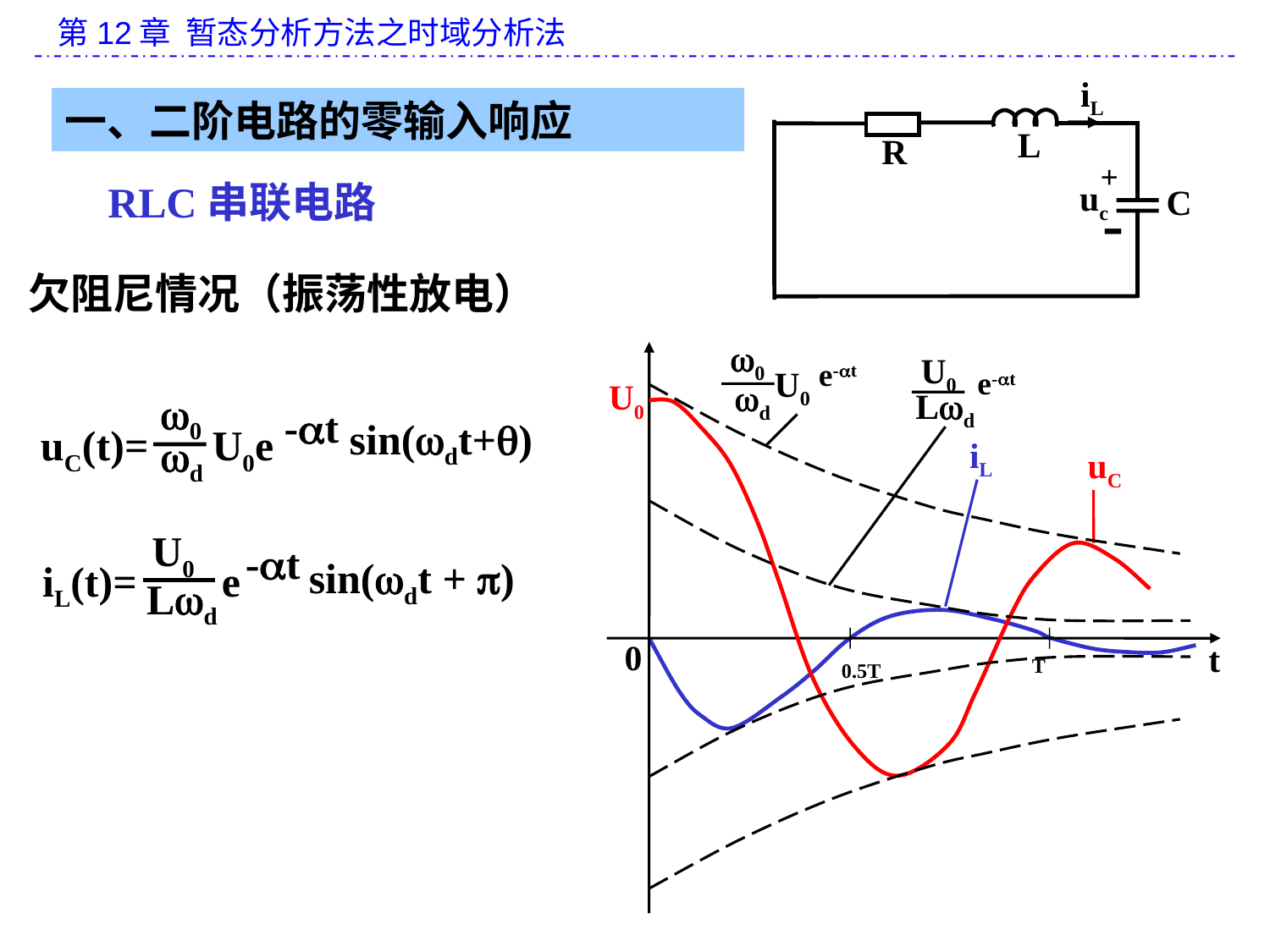

iL

L

R

+
uc
C
-

一、二阶电路的零输入响应
RLC串联电路
欠阻尼情况（振荡性放电）
ω0
e-αt
U0
ωd

0
t

T

0.5T
U0
e-αt
Lωd

U0

uC

ω0
      -αt
sin(ωdt+θ)
uC(t)=      U0e
ωd

iL

U0
      -αt
sin(ωdt + π)
iL(t)=        e
Lωd